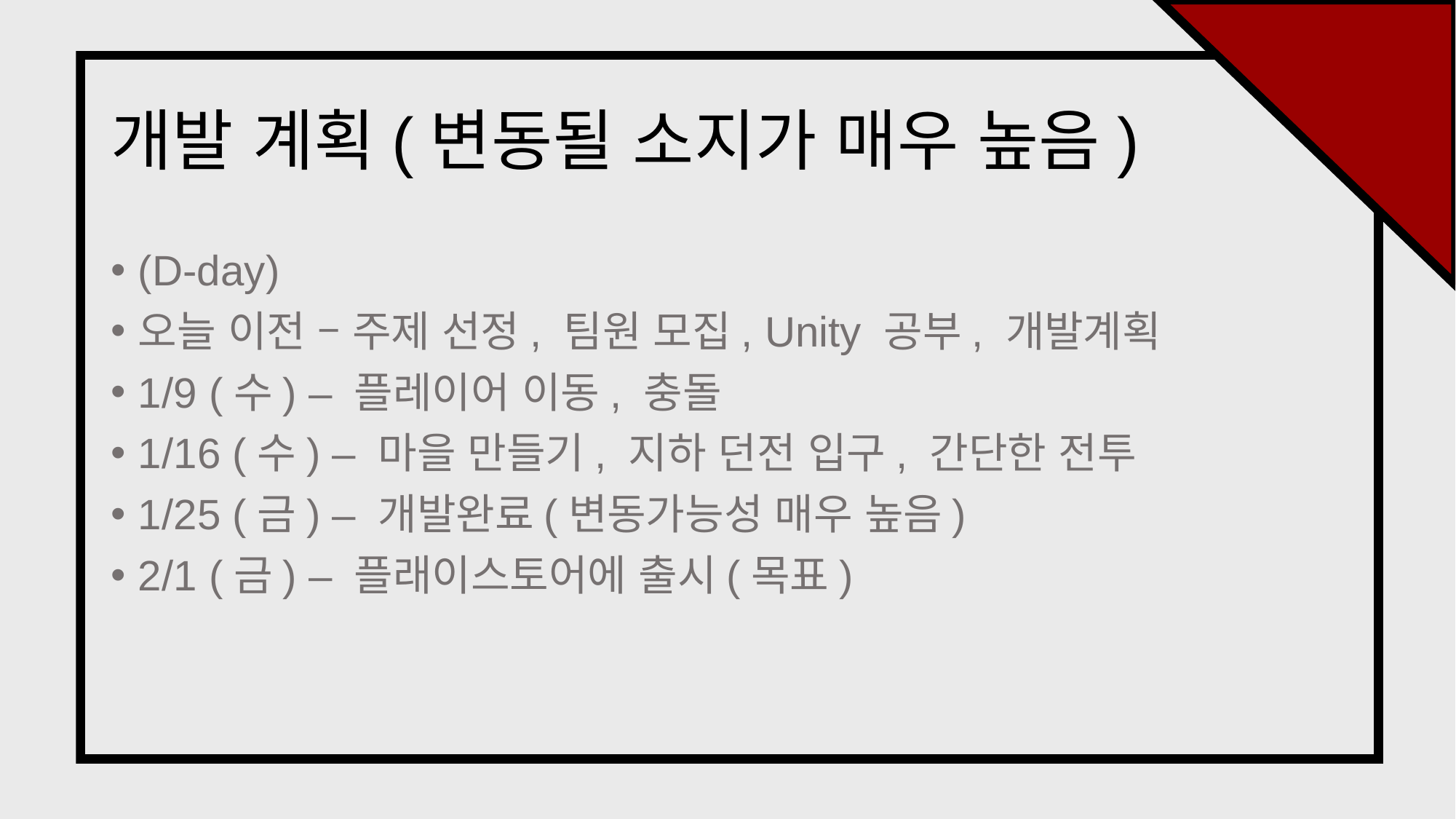

# 개발 계획(변동될 소지가 매우 높음)
(D-day)
오늘 이전 – 주제 선정, 팀원 모집, Unity 공부, 개발계획
1/9 (수) – 플레이어 이동, 충돌
1/16 (수) – 마을 만들기, 지하 던전 입구, 간단한 전투
1/25 (금) – 개발완료(변동가능성 매우 높음)
2/1 (금) – 플래이스토어에 출시(목표)